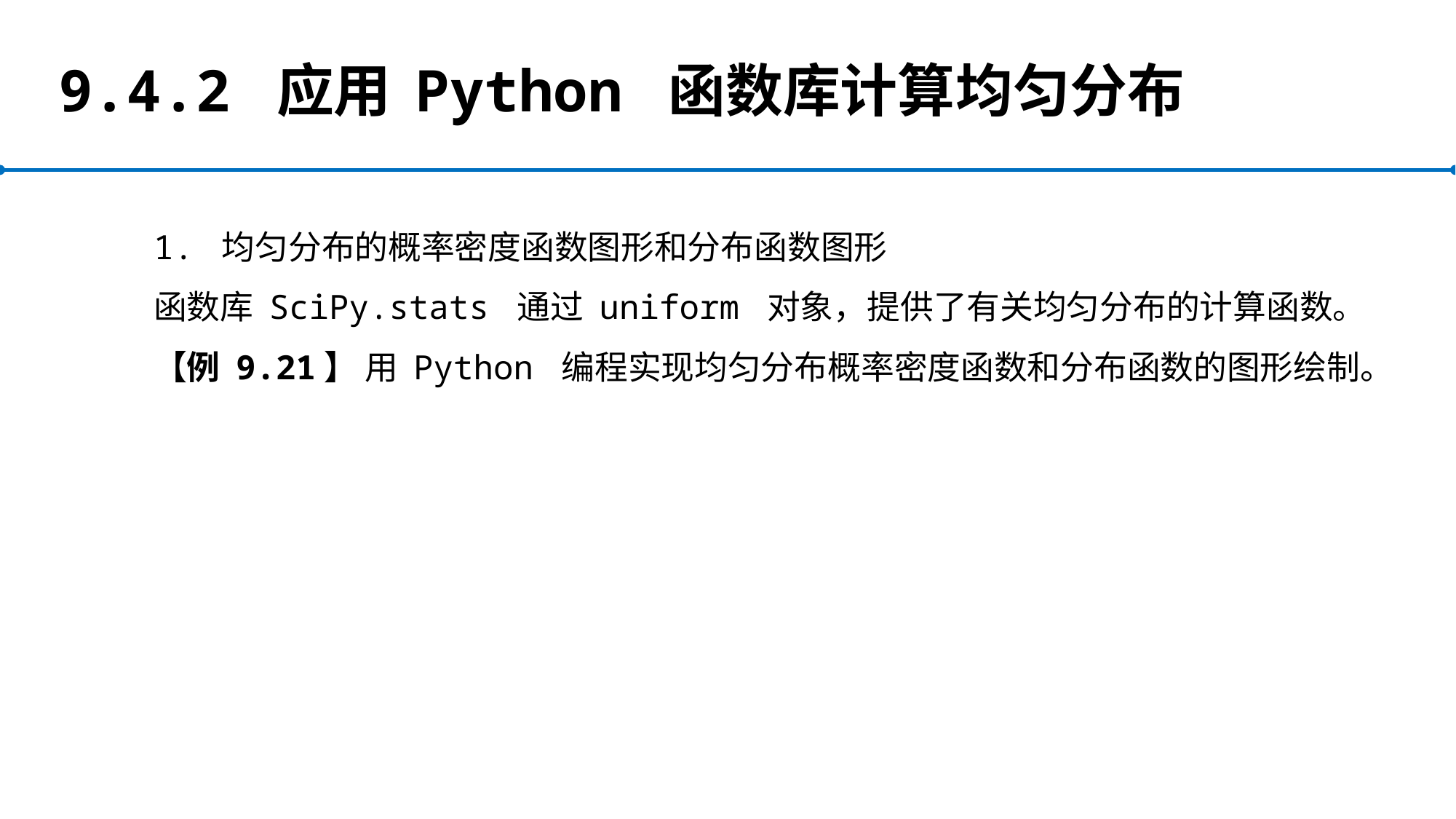

# 9.4.2 应用 Python 函数库计算均匀分布
1. 均匀分布的概率密度函数图形和分布函数图形
函数库 SciPy.stats 通过 uniform 对象，提供了有关均匀分布的计算函数。
【例 9.21】 用 Python 编程实现均匀分布概率密度函数和分布函数的图形绘制。